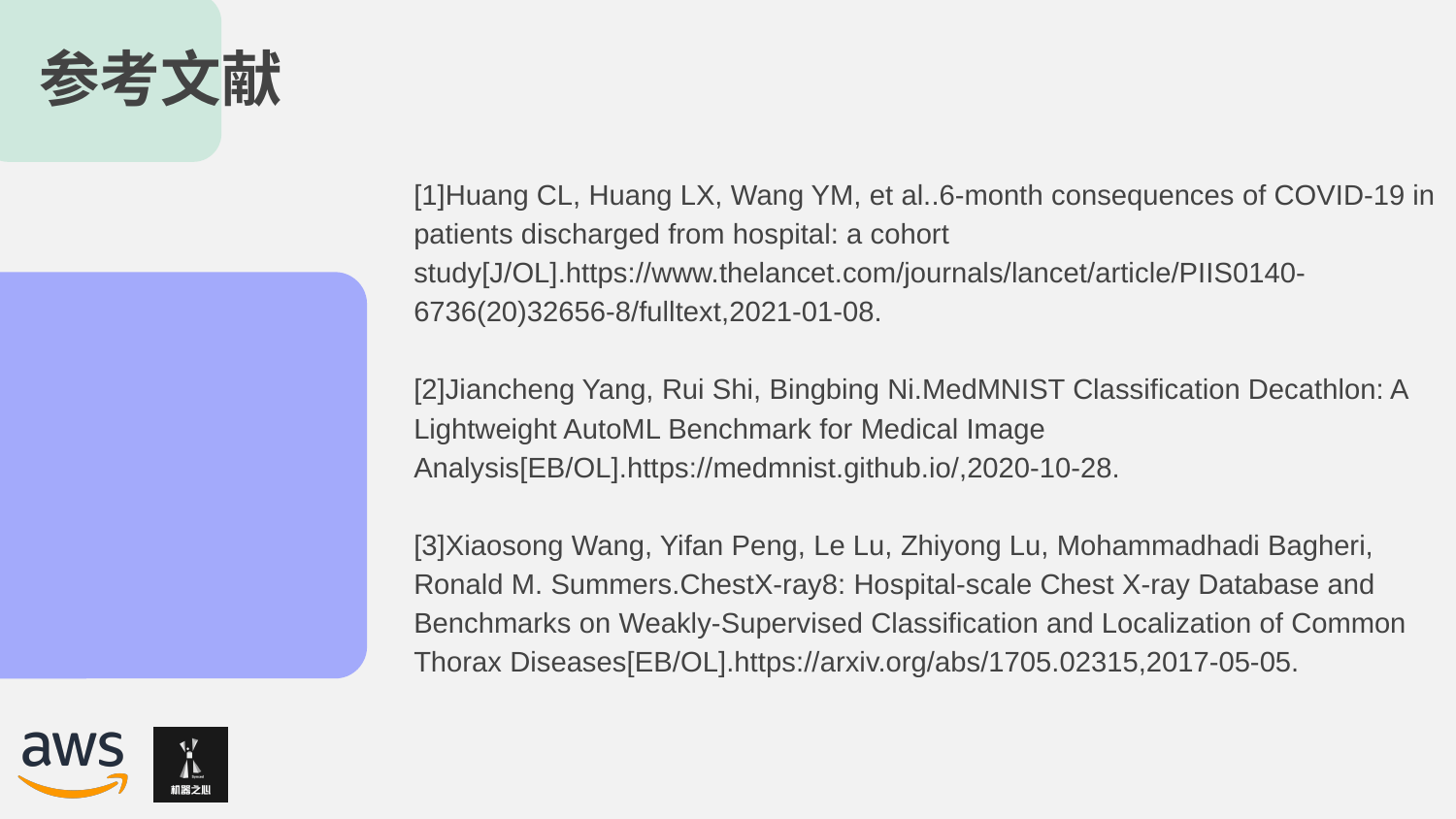

# 参考文献
[1]Huang CL, Huang LX, Wang YM, et al..6-month consequences of COVID-19 in patients discharged from hospital: a cohort study[J/OL].https://www.thelancet.com/journals/lancet/article/PIIS0140-6736(20)32656-8/fulltext,2021-01-08.

[2]Jiancheng Yang, Rui Shi, Bingbing Ni.MedMNIST Classification Decathlon: A Lightweight AutoML Benchmark for Medical Image Analysis[EB/OL].https://medmnist.github.io/,2020-10-28.

[3]Xiaosong Wang, Yifan Peng, Le Lu, Zhiyong Lu, Mohammadhadi Bagheri, Ronald M. Summers.ChestX-ray8: Hospital-scale Chest X-ray Database and Benchmarks on Weakly-Supervised Classification and Localization of Common Thorax Diseases[EB/OL].https://arxiv.org/abs/1705.02315,2017-05-05.